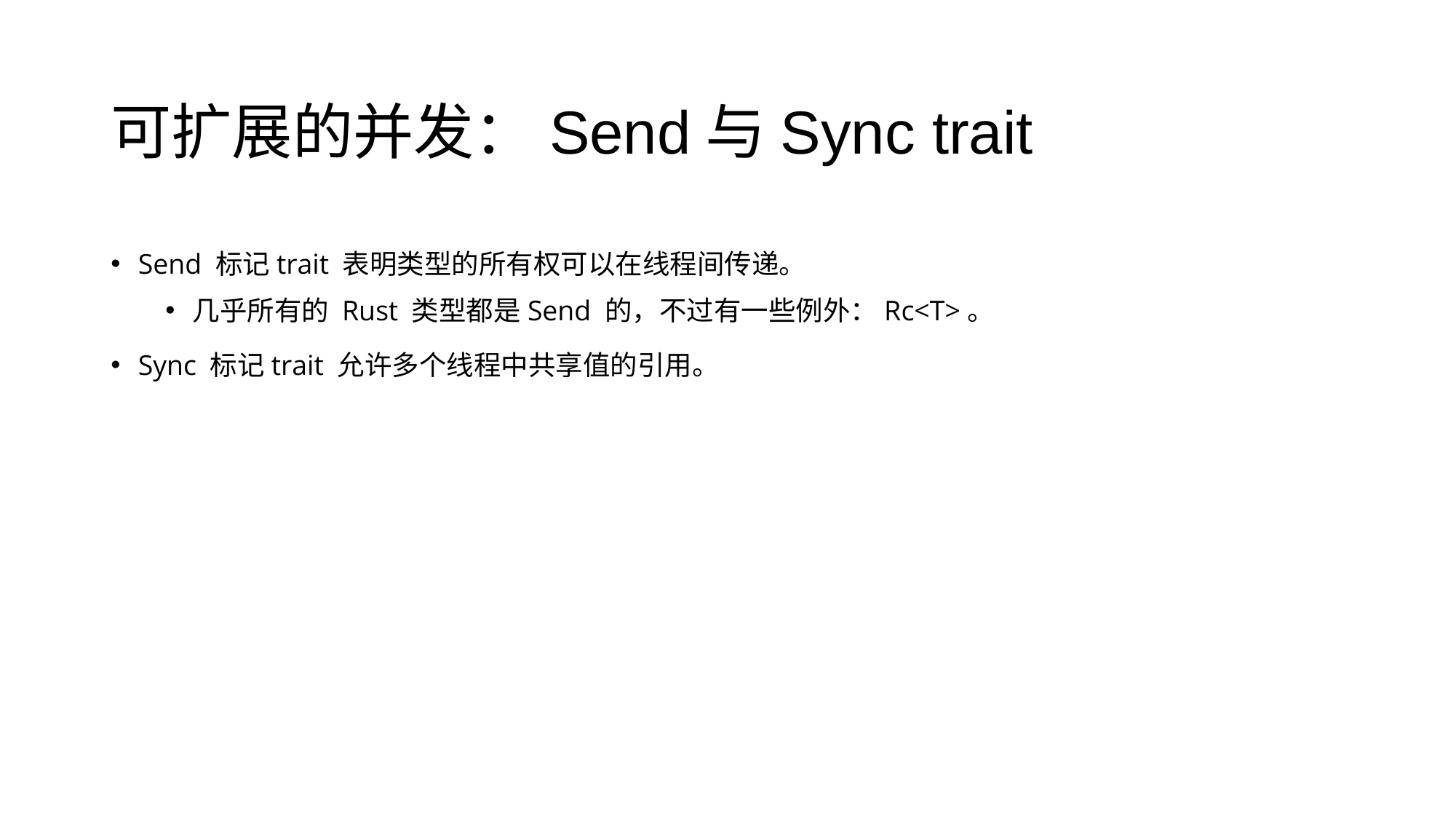

# 可扩展的并发：Send与Sync trait
Send 标记trait 表明类型的所有权可以在线程间传递。
几乎所有的 Rust 类型都是Send 的，不过有一些例外：Rc<T>。
Sync 标记trait 允许多个线程中共享值的引用。